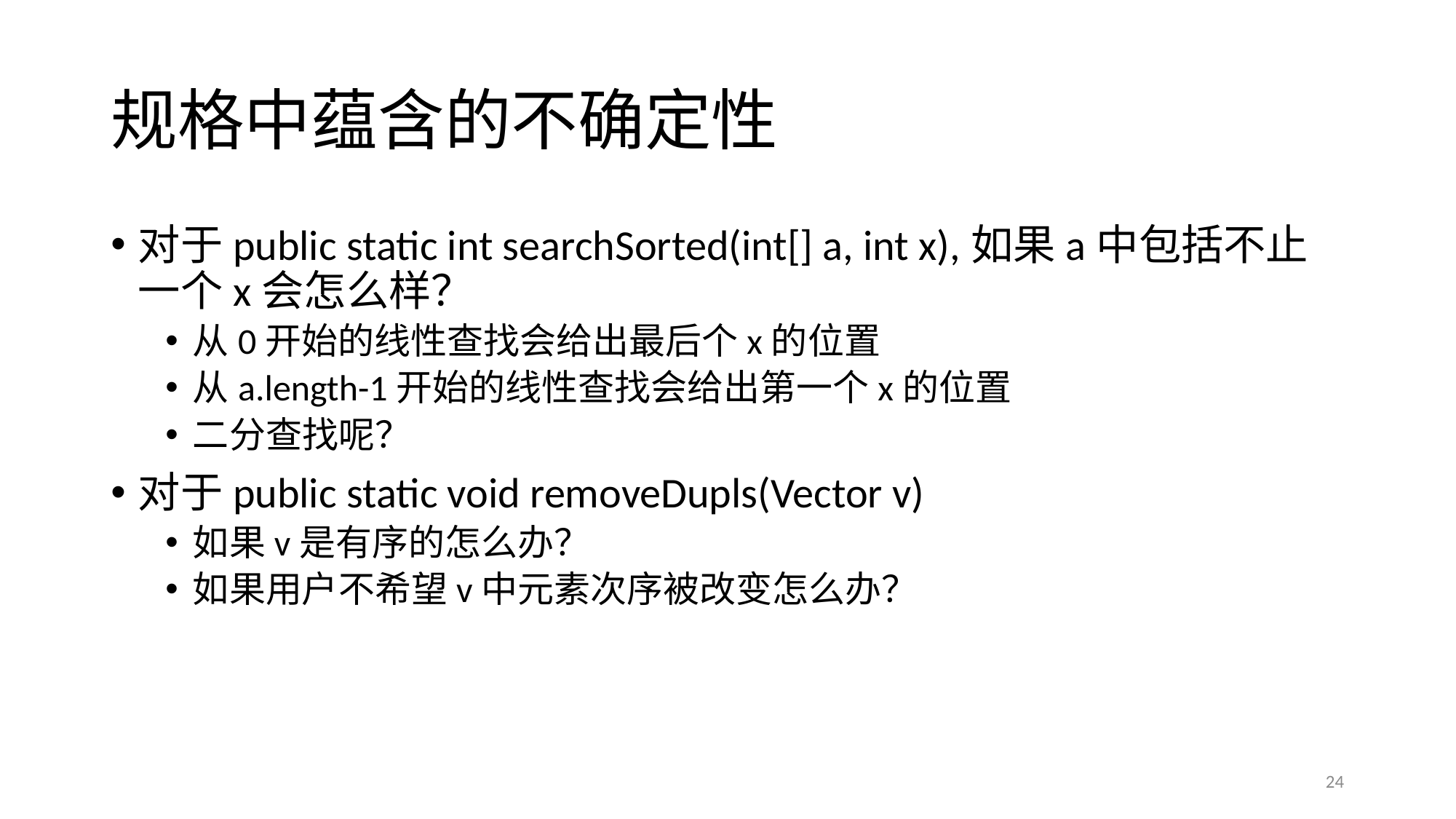

# 规格中蕴含的不确定性
对于public static int searchSorted(int[] a, int x),如果a中包括不止一个x会怎么样？
从0开始的线性查找会给出最后个x的位置
从a.length-1开始的线性查找会给出第一个x的位置
二分查找呢？
对于public static void removeDupls(Vector v)
如果v是有序的怎么办？
如果用户不希望v中元素次序被改变怎么办？
24